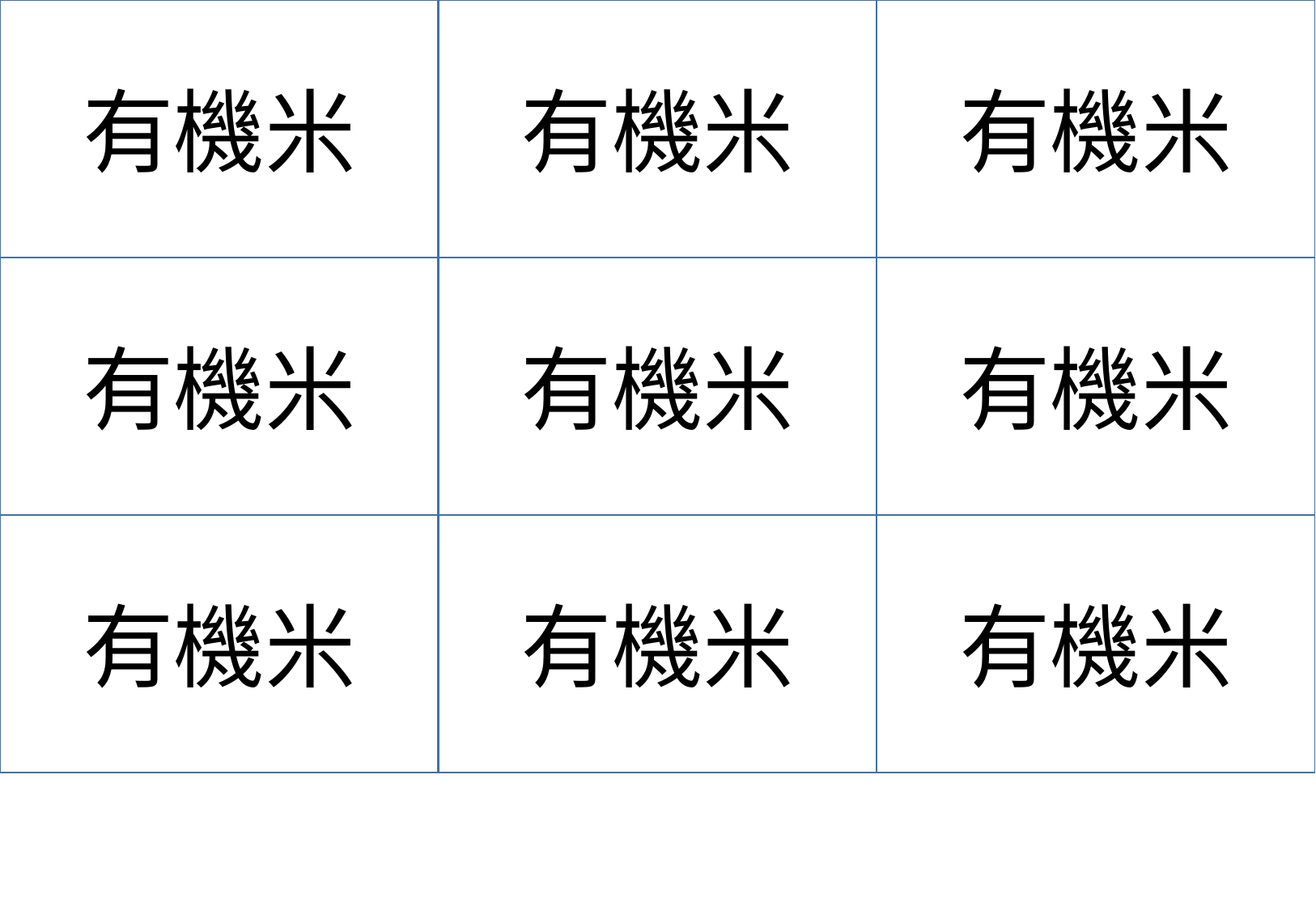

有機米
有機米
有機米
有機米
有機米
有機米
有機米
有機米
有機米